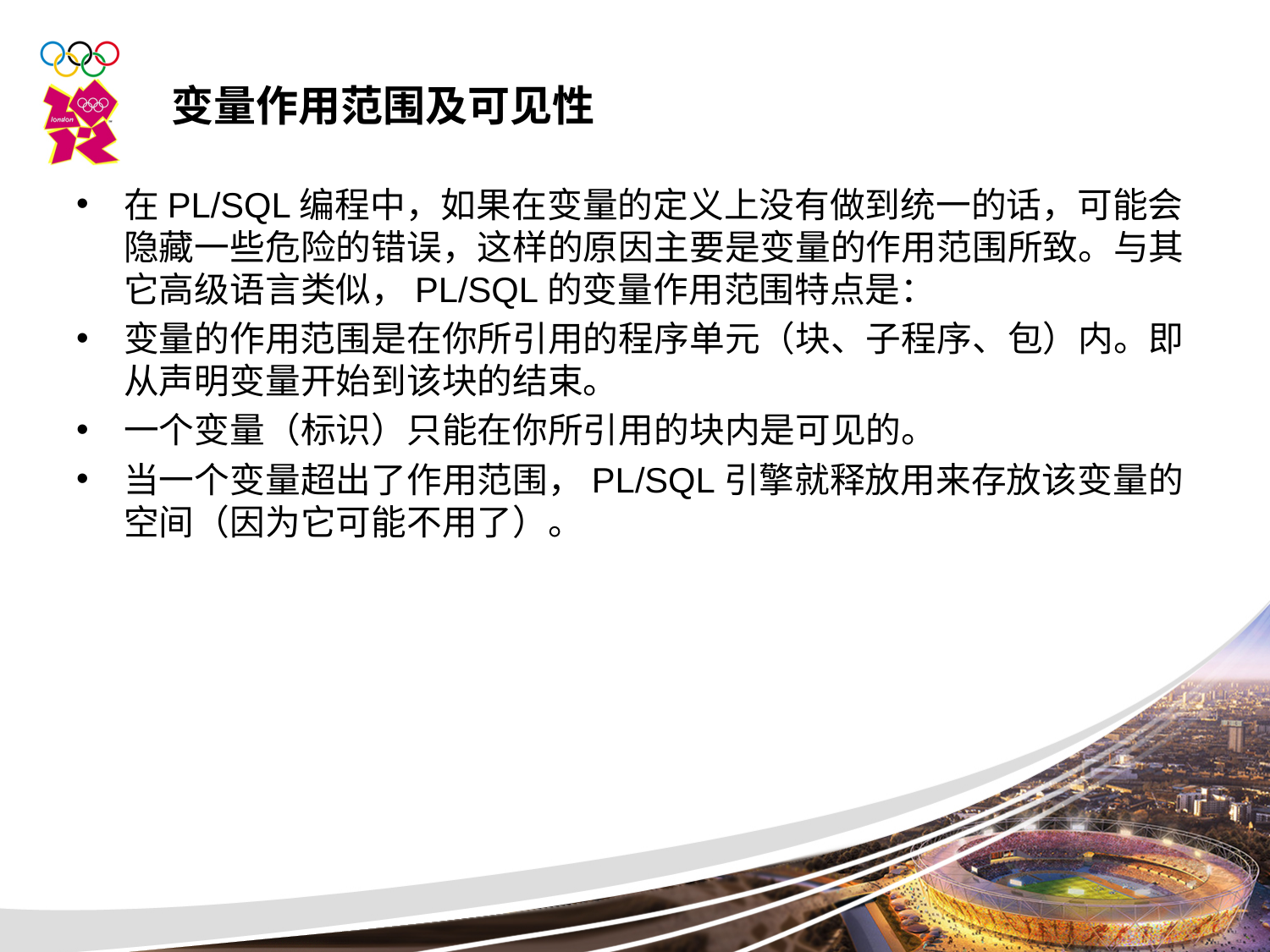

变量作用范围及可见性
在PL/SQL编程中，如果在变量的定义上没有做到统一的话，可能会隐藏一些危险的错误，这样的原因主要是变量的作用范围所致。与其它高级语言类似，PL/SQL的变量作用范围特点是：
变量的作用范围是在你所引用的程序单元（块、子程序、包）内。即从声明变量开始到该块的结束。
一个变量（标识）只能在你所引用的块内是可见的。
当一个变量超出了作用范围，PL/SQL引擎就释放用来存放该变量的空间（因为它可能不用了）。